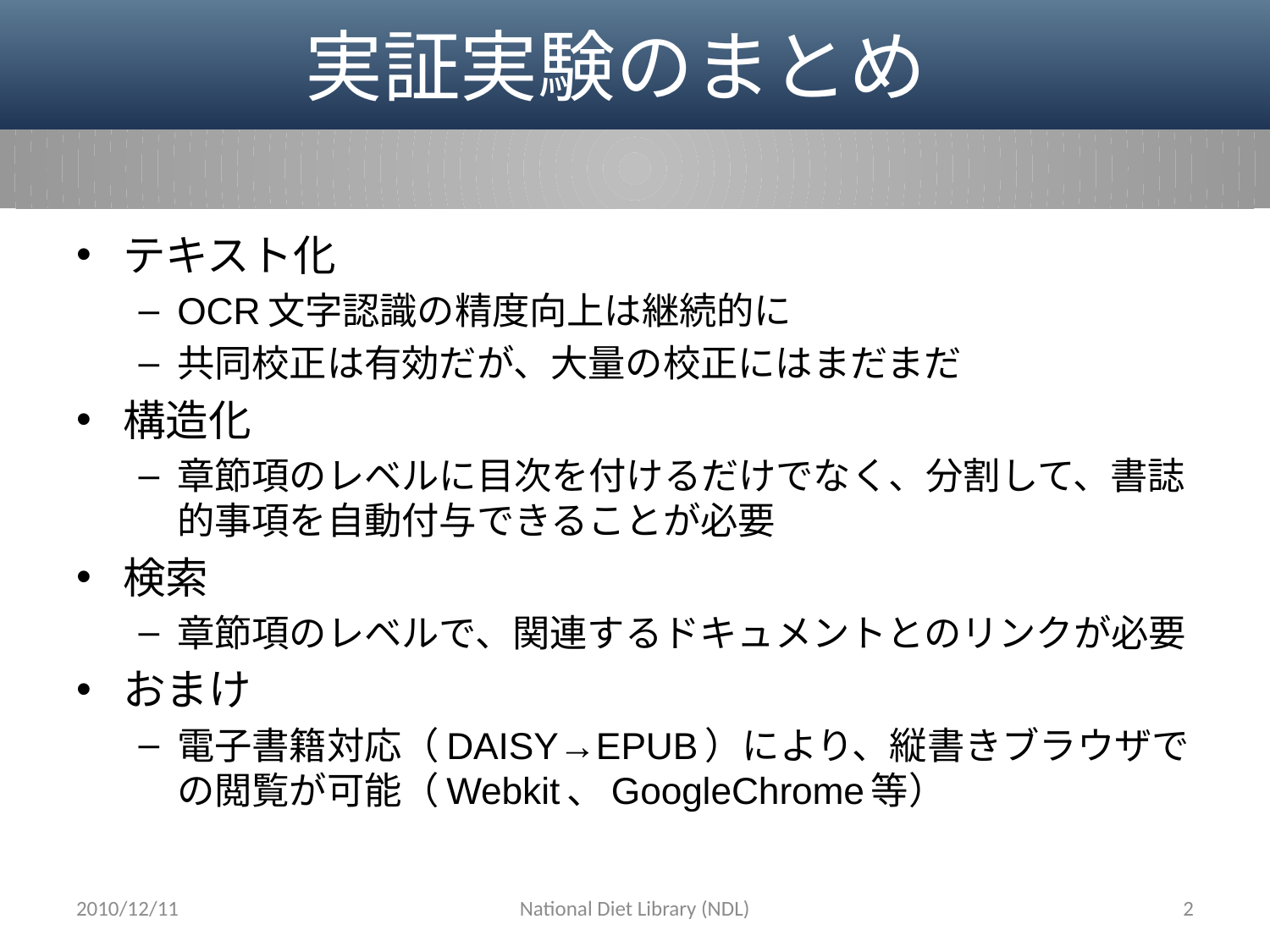

# 実証実験のまとめ
テキスト化
OCR文字認識の精度向上は継続的に
共同校正は有効だが、大量の校正にはまだまだ
構造化
章節項のレベルに目次を付けるだけでなく、分割して、書誌的事項を自動付与できることが必要
検索
章節項のレベルで、関連するドキュメントとのリンクが必要
おまけ
電子書籍対応（DAISY→EPUB）により、縦書きブラウザでの閲覧が可能（Webkit、GoogleChrome等）

2010/12/11
National Diet Library (NDL)
2